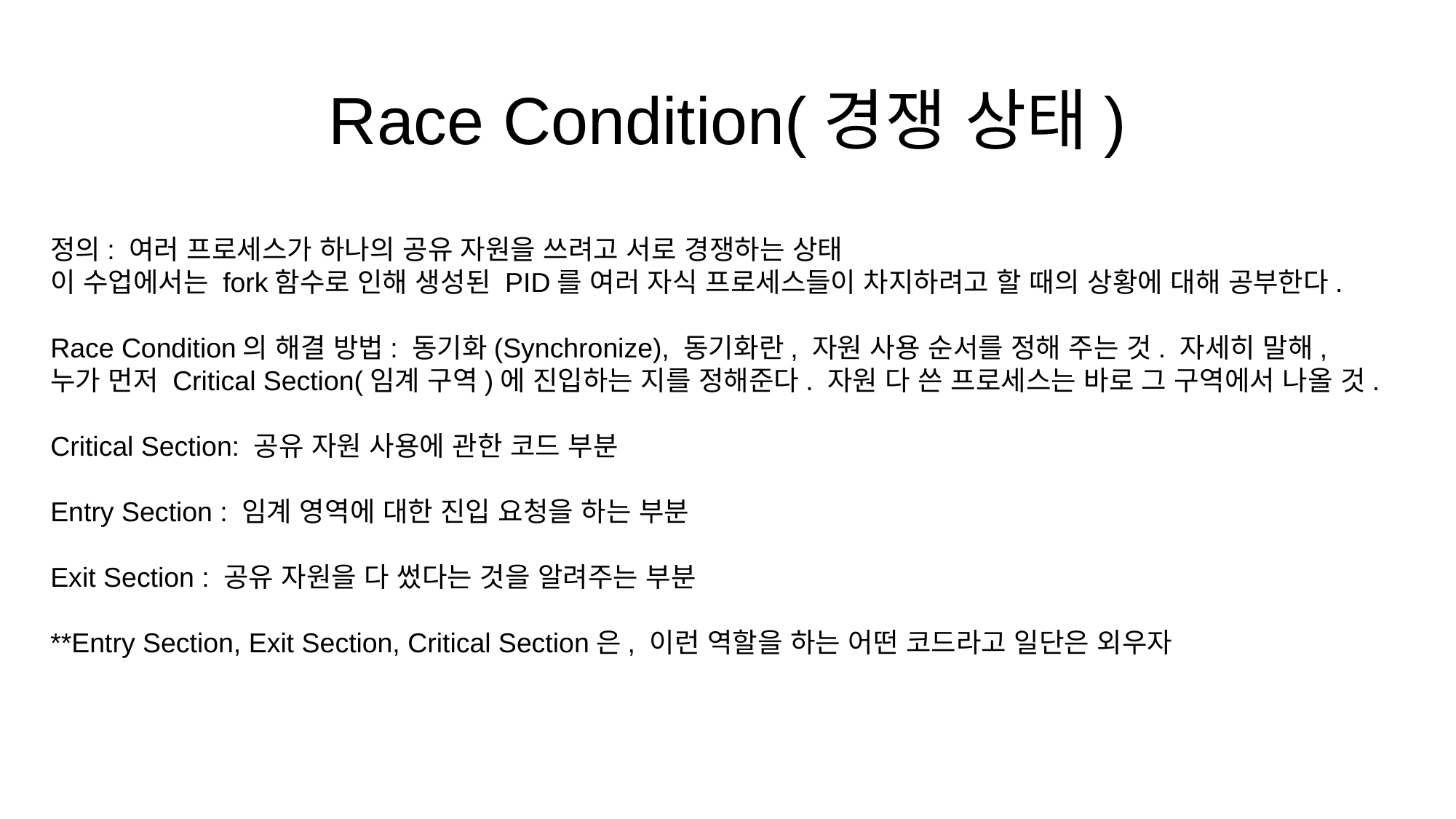

# Race Condition(경쟁 상태)
정의: 여러 프로세스가 하나의 공유 자원을 쓰려고 서로 경쟁하는 상태
이 수업에서는 fork함수로 인해 생성된 PID를 여러 자식 프로세스들이 차지하려고 할 때의 상황에 대해 공부한다.

Race Condition의 해결 방법: 동기화(Synchronize), 동기화란, 자원 사용 순서를 정해 주는 것. 자세히 말해, 누가 먼저 Critical Section(임계 구역)에 진입하는 지를 정해준다. 자원 다 쓴 프로세스는 바로 그 구역에서 나올 것.

Critical Section: 공유 자원 사용에 관한 코드 부분

Entry Section : 임계 영역에 대한 진입 요청을 하는 부분

Exit Section : 공유 자원을 다 썼다는 것을 알려주는 부분

**Entry Section, Exit Section, Critical Section은, 이런 역할을 하는 어떤 코드라고 일단은 외우자